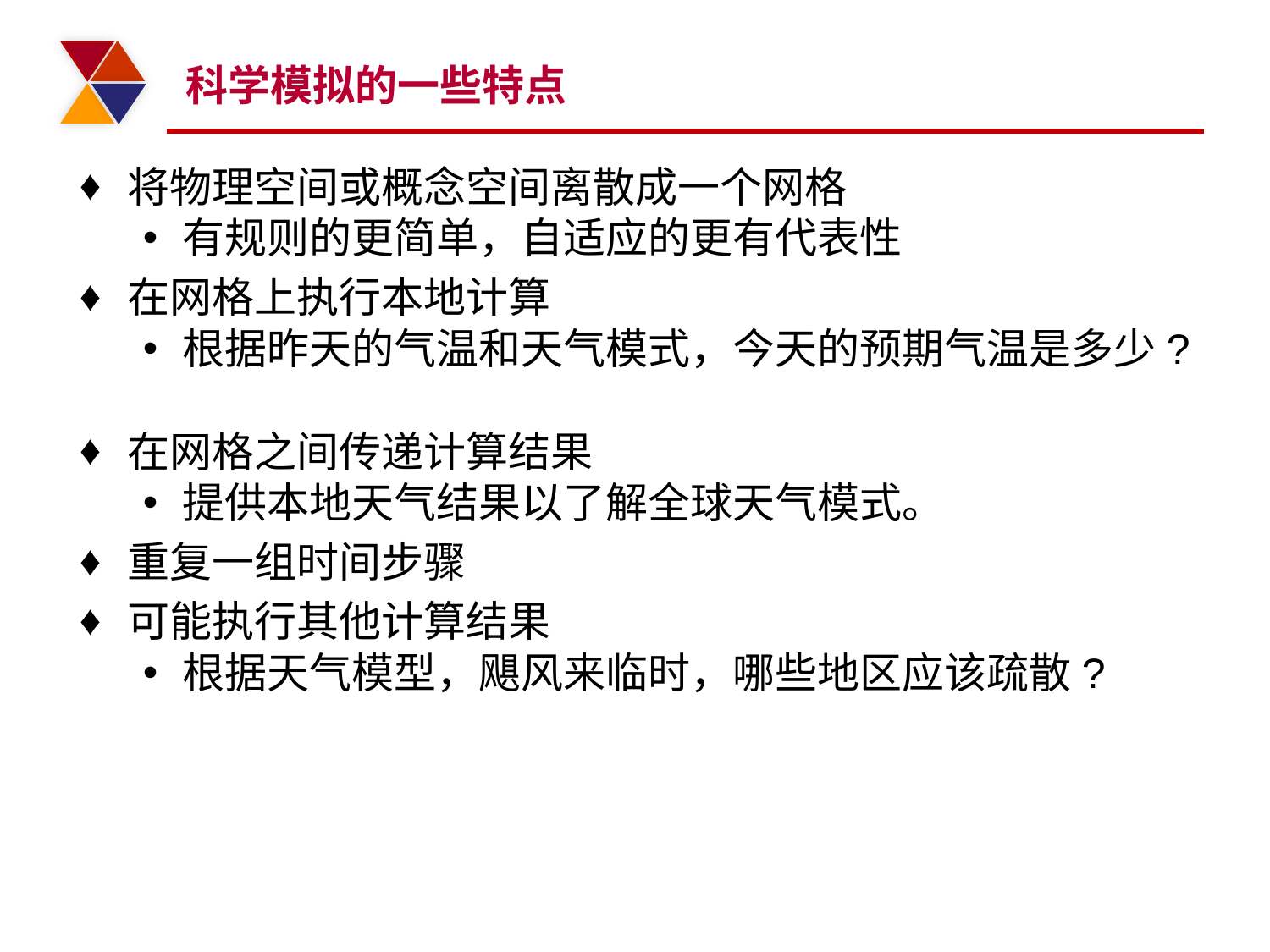

# 科学模拟的一些特点
将物理空间或概念空间离散成一个网格
有规则的更简单，自适应的更有代表性
在网格上执行本地计算
根据昨天的气温和天气模式，今天的预期气温是多少?
在网格之间传递计算结果
提供本地天气结果以了解全球天气模式。
重复一组时间步骤
可能执行其他计算结果
根据天气模型，飓风来临时，哪些地区应该疏散?